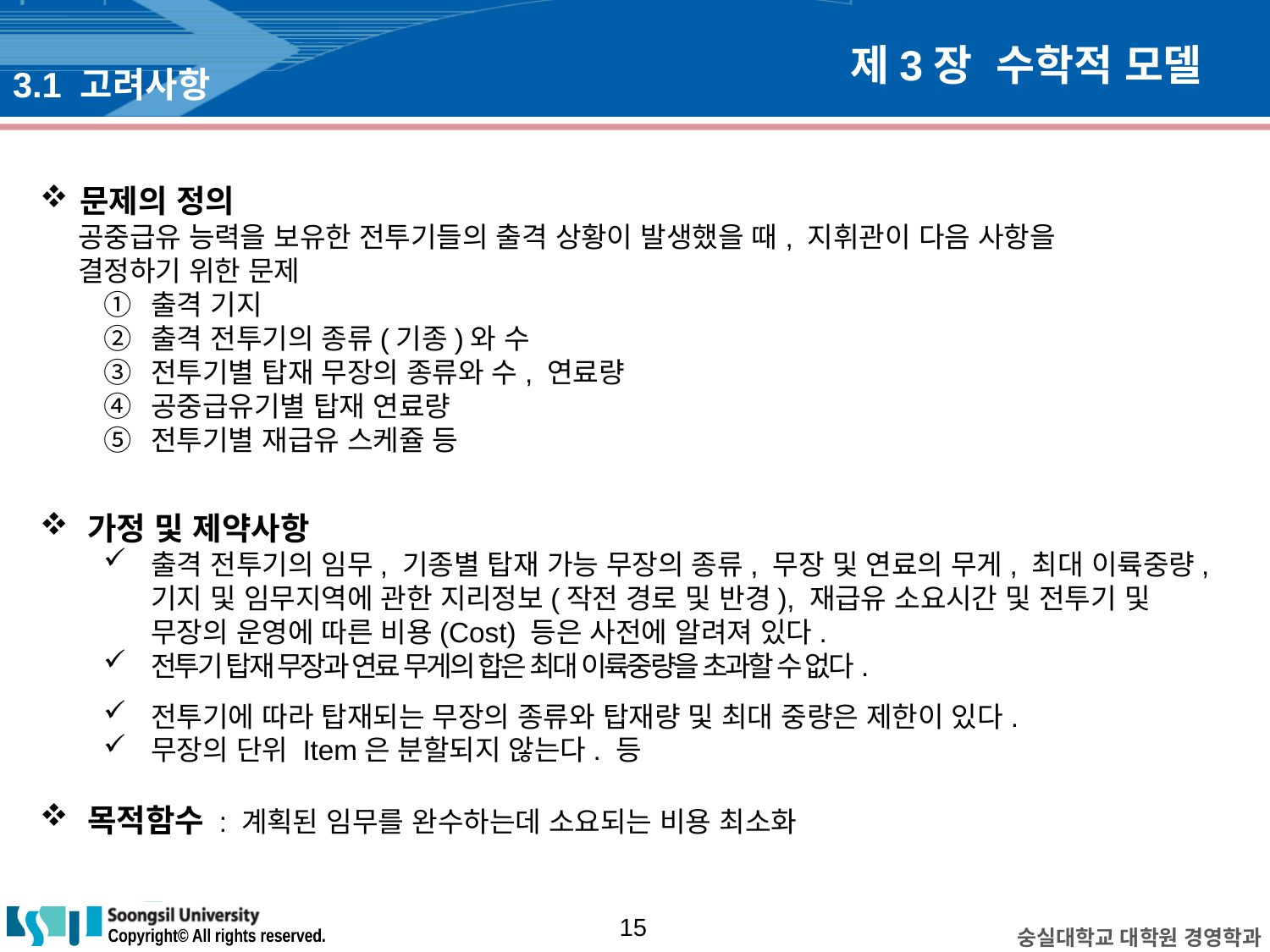

# 제3장  수학적 모델
3.1 고려사항
문제의 정의
    공중급유 능력을 보유한 전투기들의 출격 상황이 발생했을 때, 지휘관이 다음 사항을
    결정하기 위한 문제
출격 기지
출격 전투기의 종류(기종)와 수
전투기별 탑재 무장의 종류와 수, 연료량
공중급유기별 탑재 연료량
전투기별 재급유 스케쥴 등

가정 및 제약사항
출격 전투기의 임무, 기종별 탑재 가능 무장의 종류, 무장 및 연료의 무게, 최대 이륙중량, 기지 및 임무지역에 관한 지리정보(작전 경로 및 반경), 재급유 소요시간 및 전투기 및 무장의 운영에 따른 비용(Cost) 등은 사전에 알려져 있다.
전투기 탑재 무장과 연료 무게의 합은 최대 이륙중량을 초과할 수 없다.
전투기에 따라 탑재되는 무장의 종류와 탑재량 및 최대 중량은 제한이 있다.
무장의 단위 Item은 분할되지 않는다. 등

목적함수 : 계획된 임무를 완수하는데 소요되는 비용 최소화